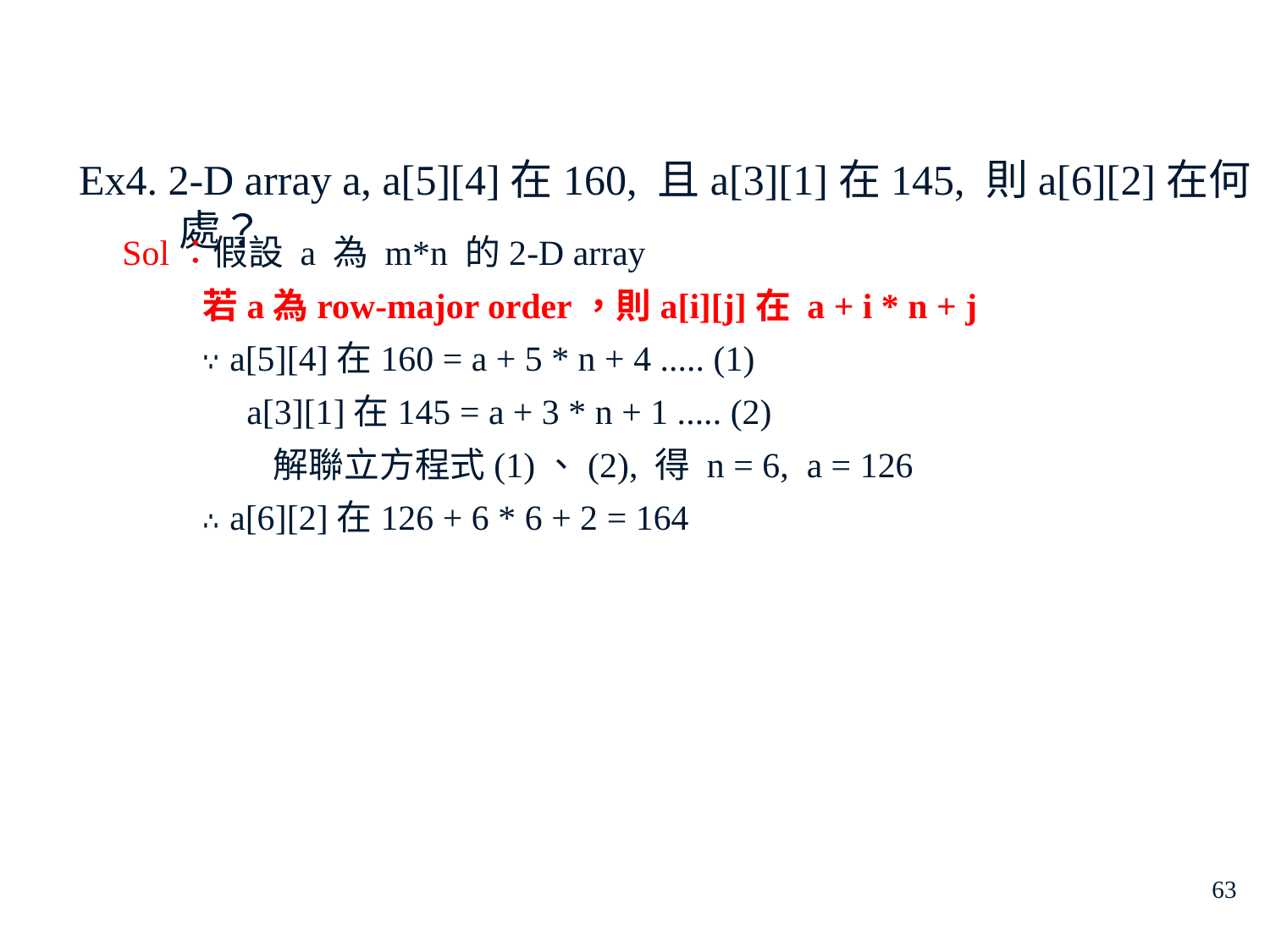

Ex4. 2-D array a, a[5][4]在160, 且a[3][1]在145, 則a[6][2]在何處？
Sol：假設 a 為 m*n 的2-D array
         若a為row-major order，則a[i][j]在 a + i * n + j
         ∵ a[5][4]在160 = a + 5 * n + 4 ..... (1)
              a[3][1]在145 = a + 3 * n + 1 ..... (2)
	  解聯立方程式(1)、(2), 得 n = 6,  a = 126
         ∴ a[6][2]在126 + 6 * 6 + 2 = 164
63